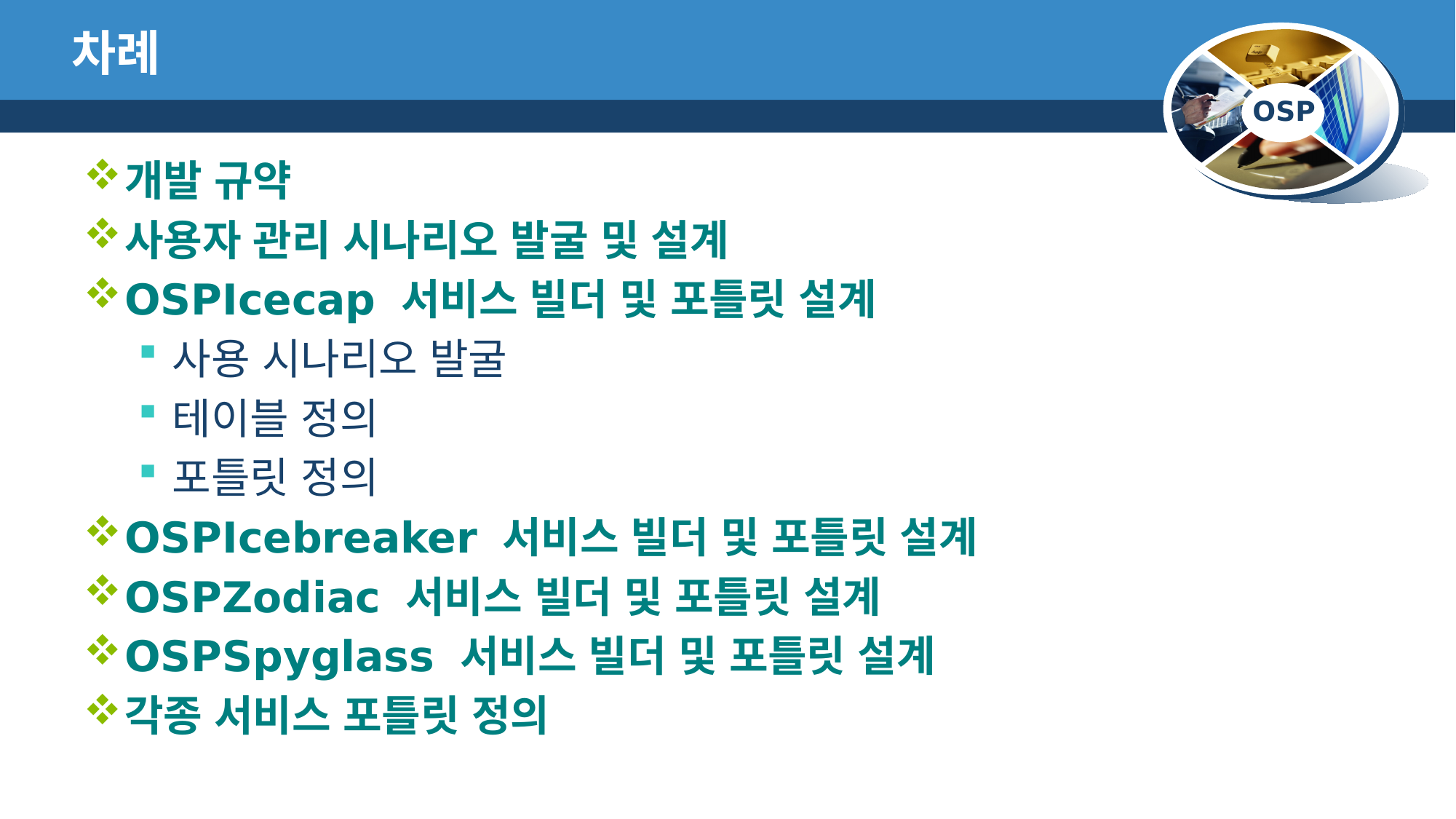

# 차례
개발 규약
사용자 관리 시나리오 발굴 및 설계
OSPIcecap 서비스 빌더 및 포틀릿 설계
사용 시나리오 발굴
테이블 정의
포틀릿 정의
OSPIcebreaker 서비스 빌더 및 포틀릿 설계
OSPZodiac 서비스 빌더 및 포틀릿 설계
OSPSpyglass 서비스 빌더 및 포틀릿 설계
각종 서비스 포틀릿 정의